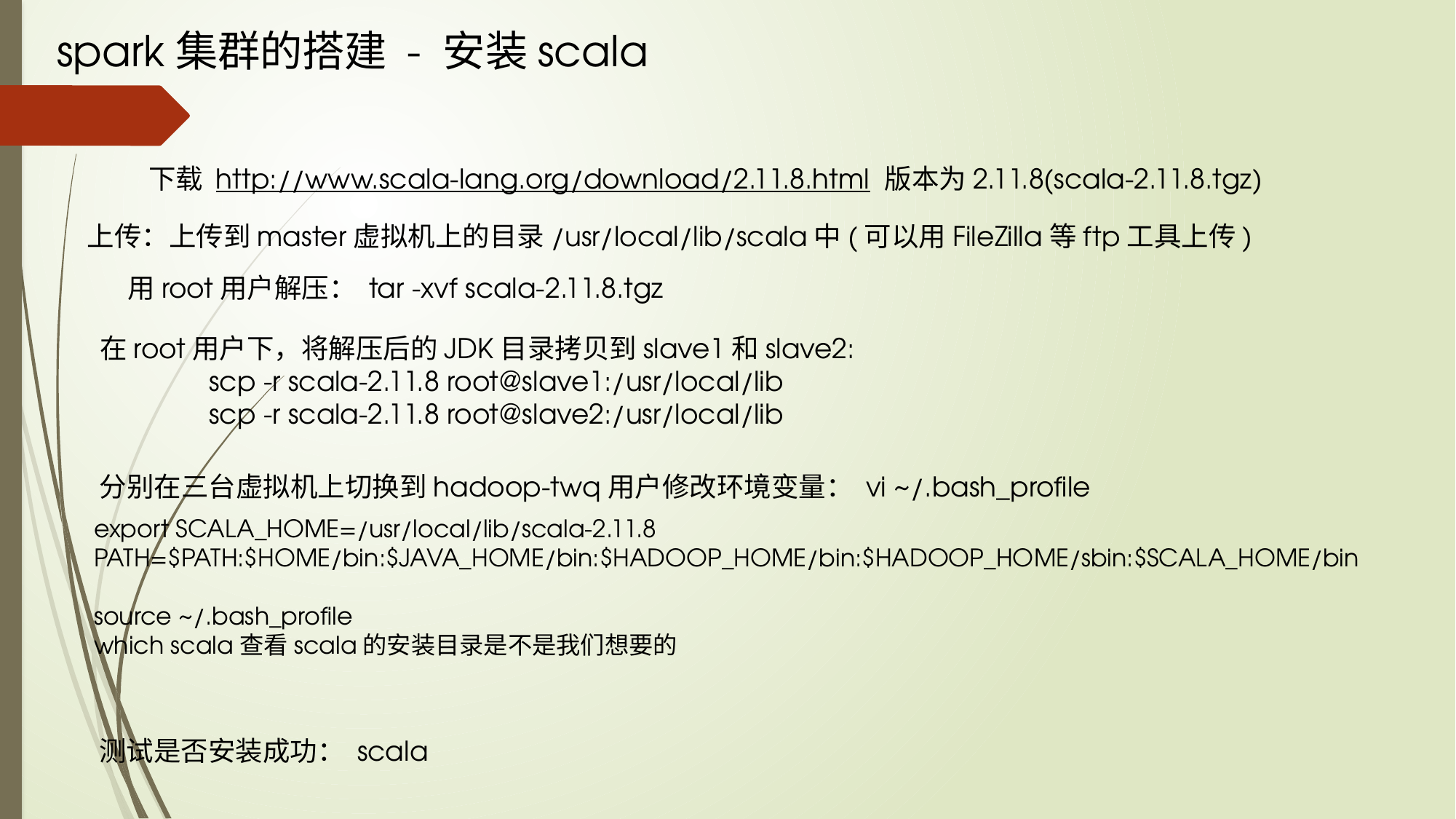

spark集群的搭建 - 安装scala
下载 http://www.scala-lang.org/download/2.11.8.html 版本为2.11.8(scala-2.11.8.tgz)
上传：上传到master虚拟机上的目录/usr/local/lib/scala中(可以用FileZilla等ftp工具上传)
用root用户解压： tar -xvf scala-2.11.8.tgz
在root用户下，将解压后的JDK目录拷贝到slave1和slave2:
	scp -r scala-2.11.8 root@slave1:/usr/local/lib
	scp -r scala-2.11.8 root@slave2:/usr/local/lib
分别在三台虚拟机上切换到hadoop-twq用户修改环境变量： vi ~/.bash_profile
export SCALA_HOME=/usr/local/lib/scala-2.11.8
PATH=$PATH:$HOME/bin:$JAVA_HOME/bin:$HADOOP_HOME/bin:$HADOOP_HOME/sbin:$SCALA_HOME/bin

source ~/.bash_profile
which scala查看scala的安装目录是不是我们想要的
测试是否安装成功： scala